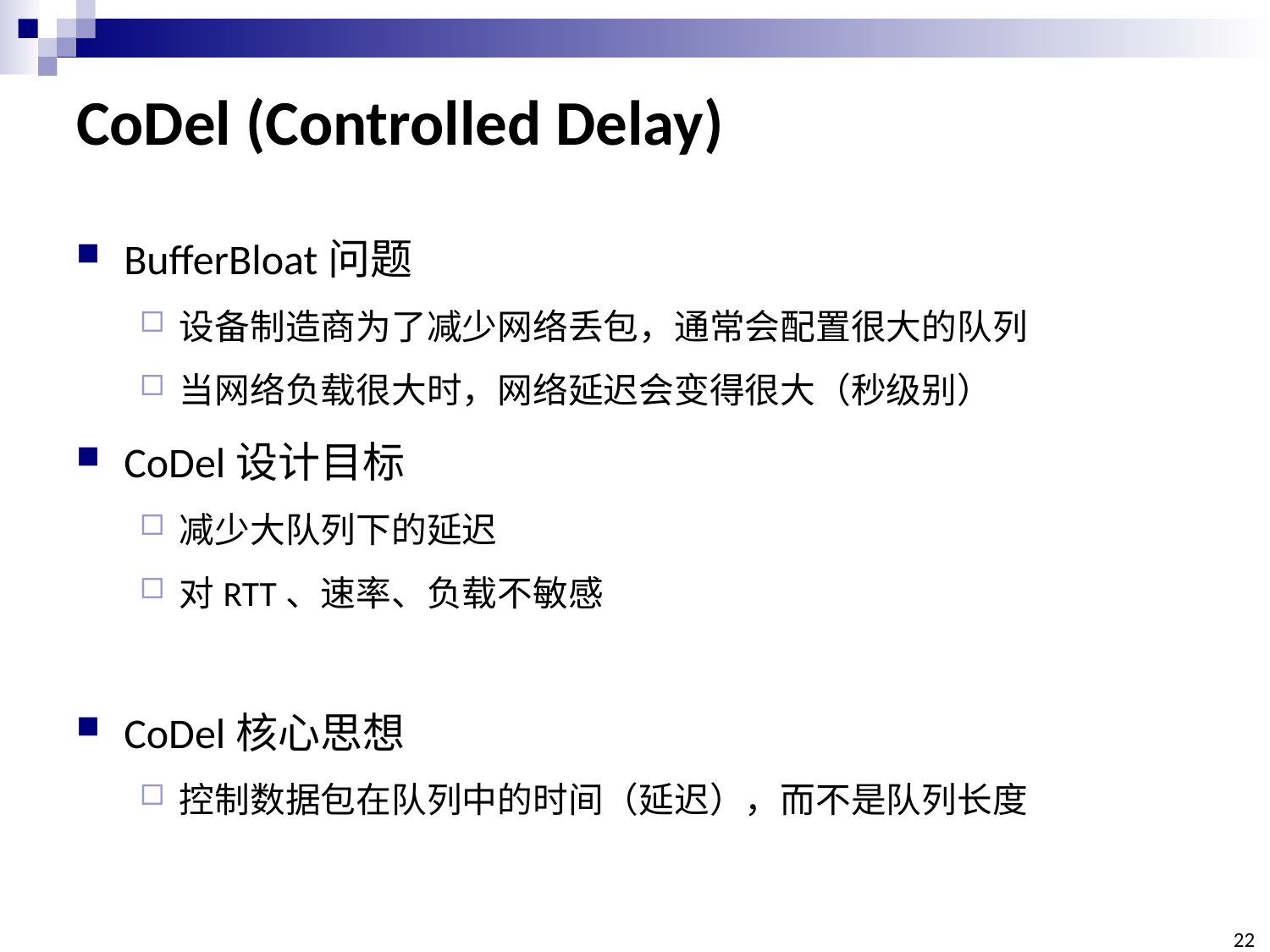

# CoDel (Controlled Delay)
BufferBloat问题
设备制造商为了减少网络丢包，通常会配置很大的队列
当网络负载很大时，网络延迟会变得很大（秒级别）
CoDel设计目标
减少大队列下的延迟
对RTT、速率、负载不敏感

CoDel核心思想
控制数据包在队列中的时间（延迟），而不是队列长度

22